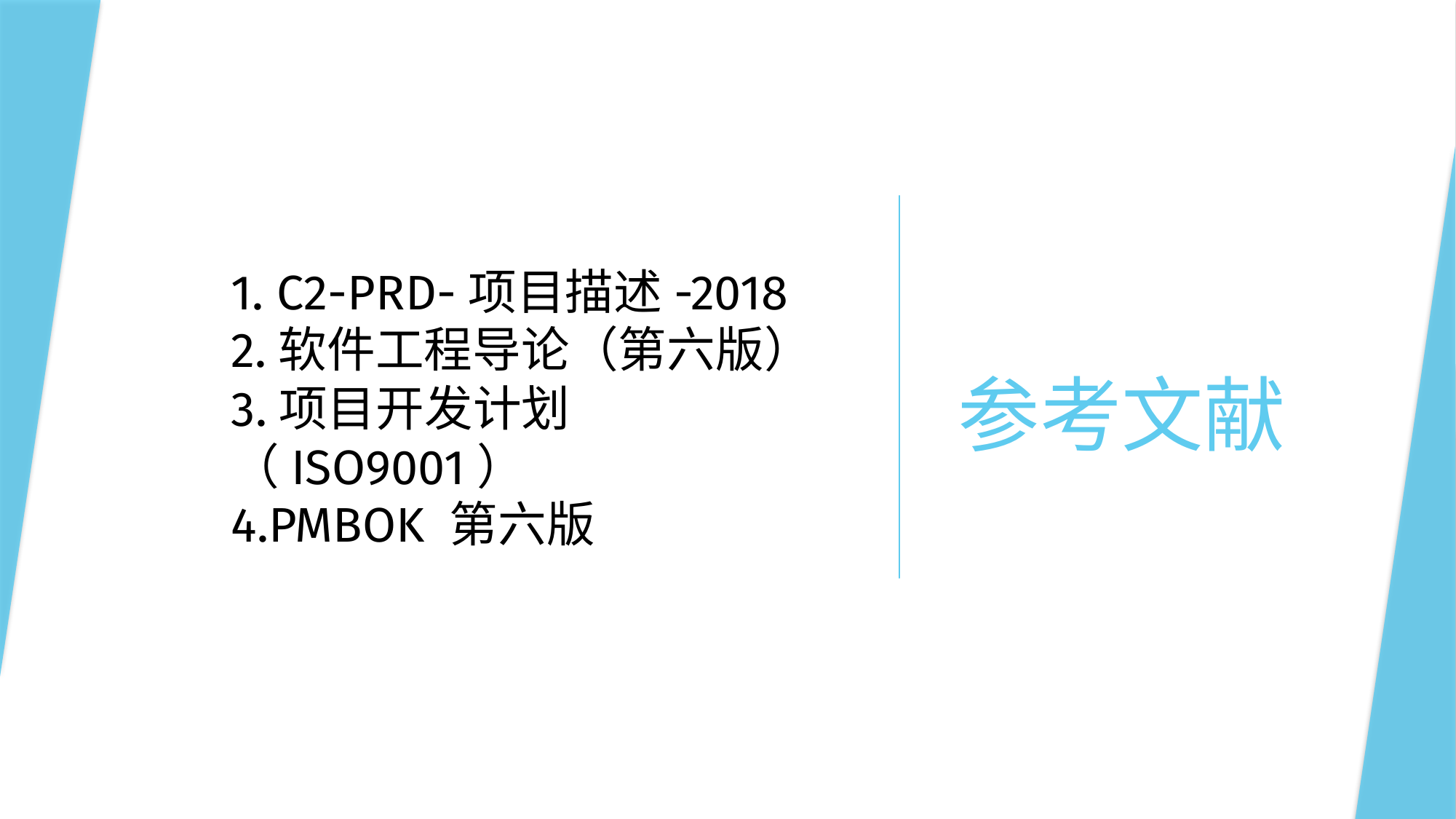

# 参考文献

1. C2-PRD-项目描述-2018
2.软件工程导论（第六版）
3.项目开发计划（ISO9001）
4.PMBOK 第六版